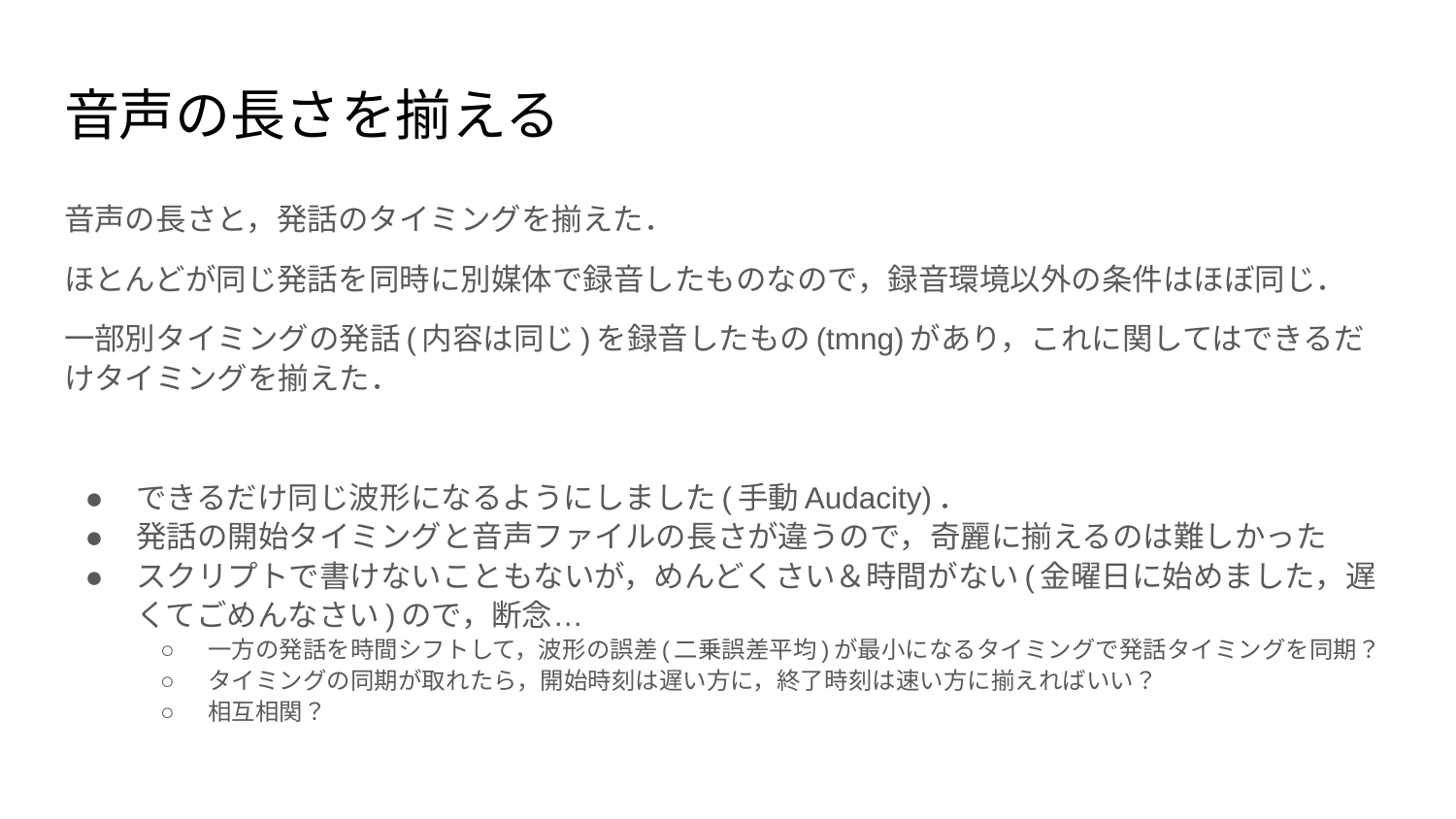

# 音声の長さを揃える
音声の長さと，発話のタイミングを揃えた．
ほとんどが同じ発話を同時に別媒体で録音したものなので，録音環境以外の条件はほぼ同じ．
一部別タイミングの発話(内容は同じ)を録音したもの(tmng)があり，これに関してはできるだけタイミングを揃えた．

できるだけ同じ波形になるようにしました(手動Audacity)．
発話の開始タイミングと音声ファイルの長さが違うので，奇麗に揃えるのは難しかった
スクリプトで書けないこともないが，めんどくさい＆時間がない(金曜日に始めました，遅くてごめんなさい)ので，断念…
一方の発話を時間シフトして，波形の誤差(二乗誤差平均)が最小になるタイミングで発話タイミングを同期？
タイミングの同期が取れたら，開始時刻は遅い方に，終了時刻は速い方に揃えればいい？
相互相関？